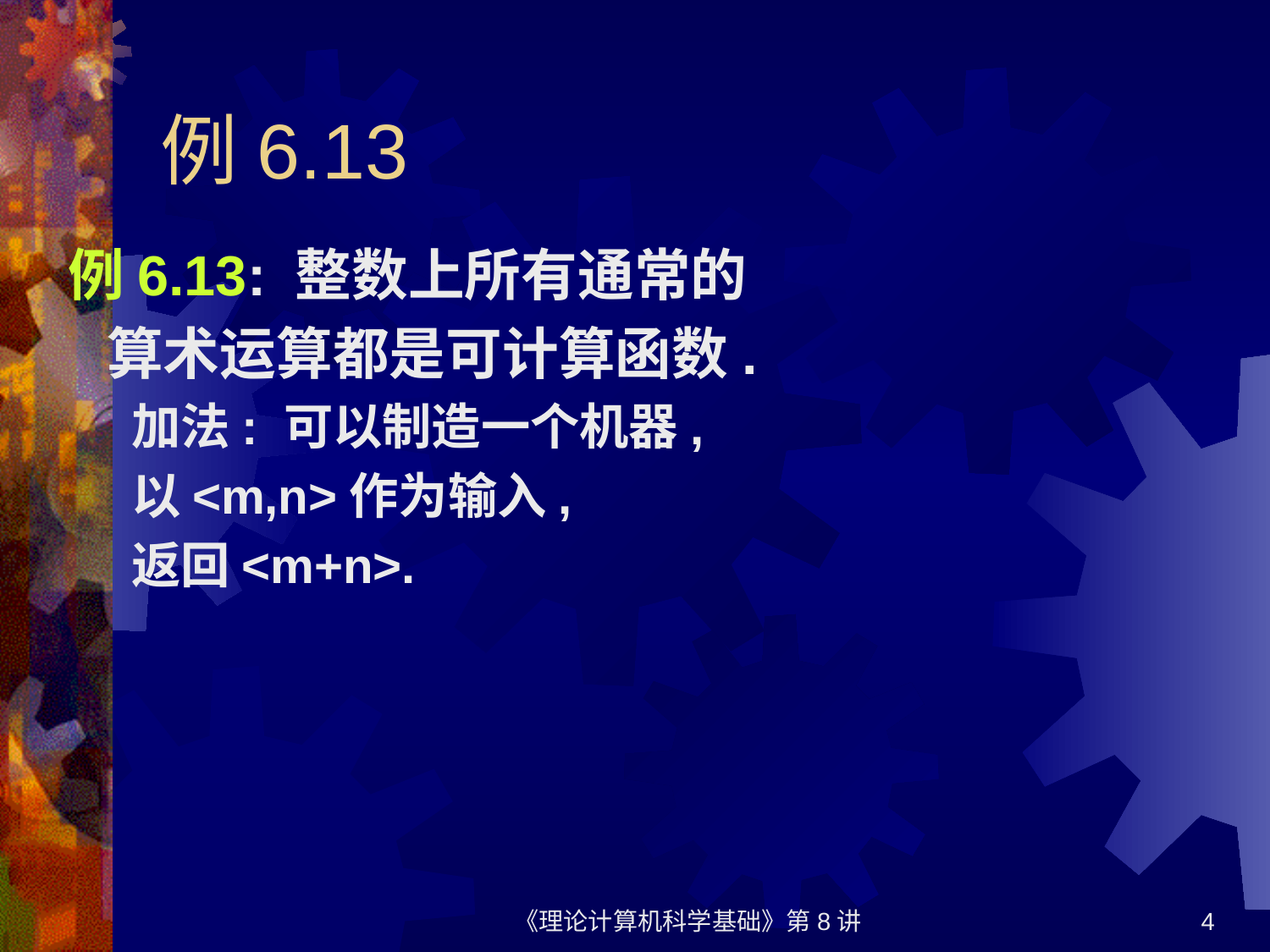

# 例6.13
例6.13: 整数上所有通常的
  算术运算都是可计算函数.
加法: 可以制造一个机器,
以<m,n>作为输入,
返回<m+n>.
《理论计算机科学基础》第8讲
4